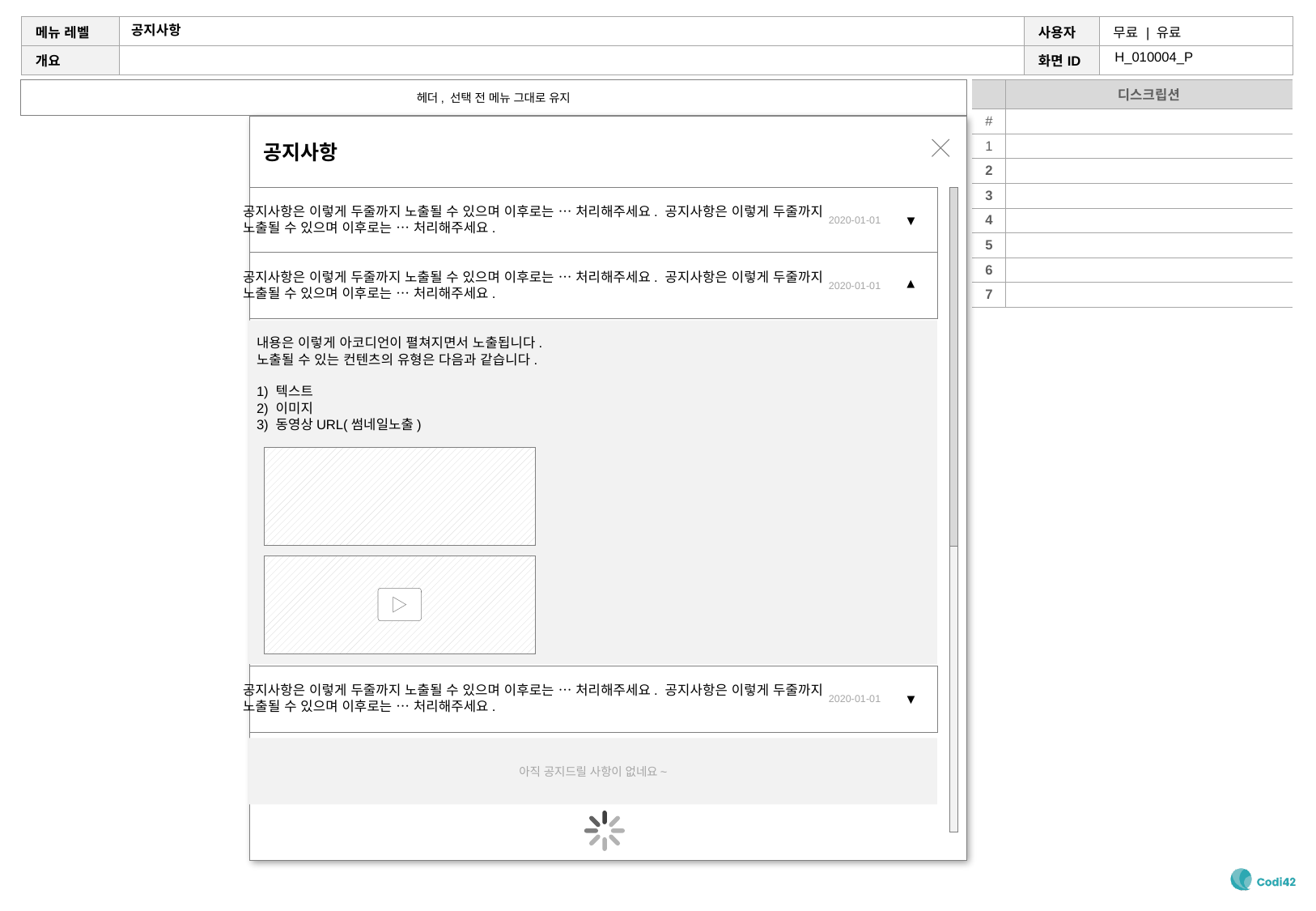

# 공지사항
H_010004_P

헤더, 선택 전 메뉴 그대로 유지
|  | 디스크립션 |
| --- | --- |
| # |  |
| 1 |  |
| 2 |  |
| 3 |  |
| 4 |  |
| 5 |  |
| 6 |  |
| 7 |  |

공지사항

공지사항은 이렇게 두줄까지 노출될 수 있으며 이후로는 … 처리해주세요. 공지사항은 이렇게 두줄까지
노출될 수 있으며 이후로는 … 처리해주세요.
▼
2020-01-01

공지사항은 이렇게 두줄까지 노출될 수 있으며 이후로는 … 처리해주세요. 공지사항은 이렇게 두줄까지
노출될 수 있으며 이후로는 … 처리해주세요.
▼
2020-01-01

내용은 이렇게 아코디언이 펼쳐지면서 노출됩니다.
노출될 수 있는 컨텐츠의 유형은 다음과 같습니다.

1) 텍스트
2) 이미지
3) 동영상URL(썸네일노출)

공지사항은 이렇게 두줄까지 노출될 수 있으며 이후로는 … 처리해주세요. 공지사항은 이렇게 두줄까지
노출될 수 있으며 이후로는 … 처리해주세요.
▼
2020-01-01
아직 공지드릴 사항이 없네요~